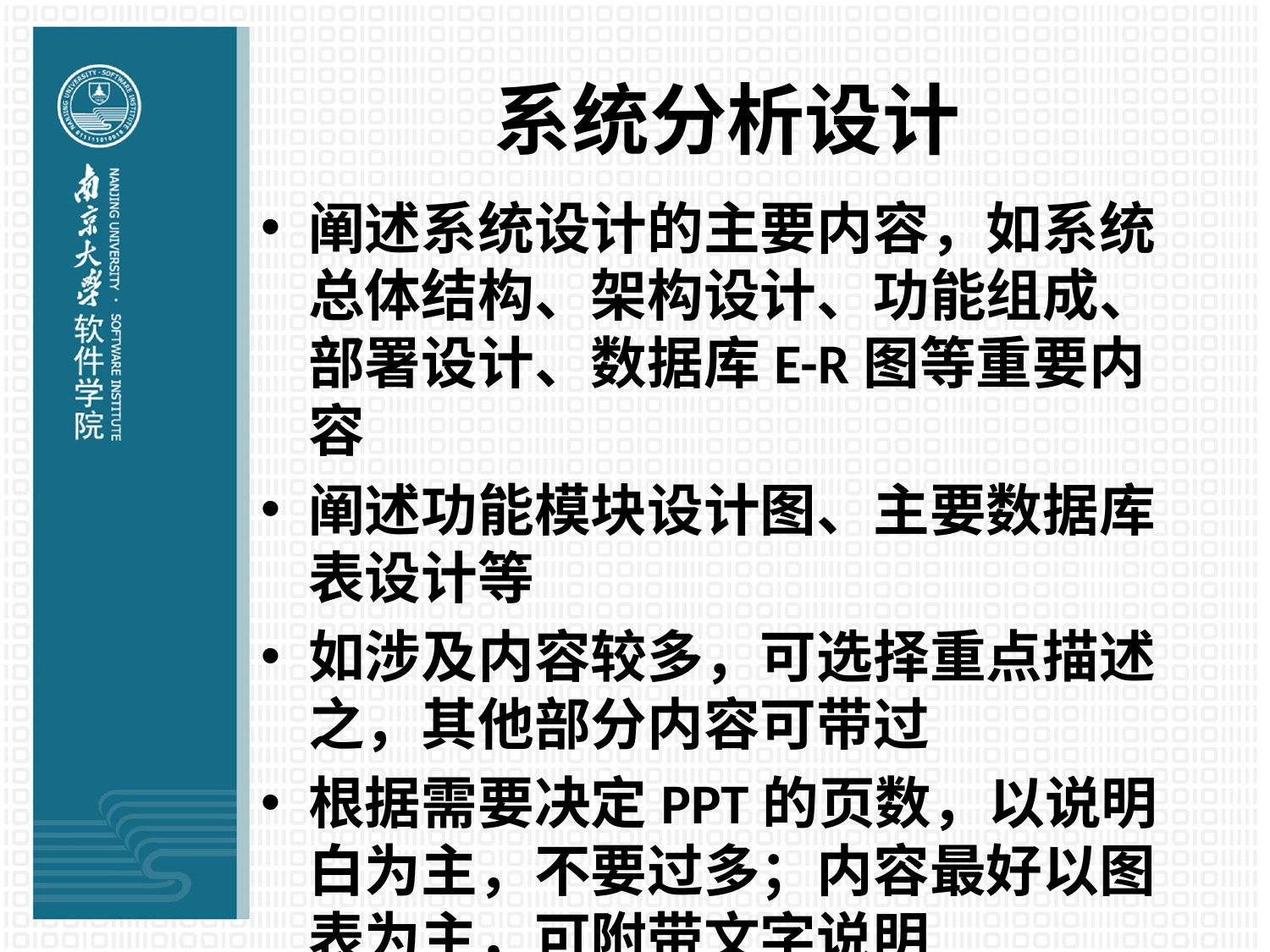

# 系统分析设计
阐述系统设计的主要内容，如系统总体结构、架构设计、功能组成、部署设计、数据库E-R图等重要内容
阐述功能模块设计图、主要数据库表设计等
如涉及内容较多，可选择重点描述之，其他部分内容可带过
根据需要决定PPT的页数，以说明白为主，不要过多；内容最好以图表为主，可附带文字说明